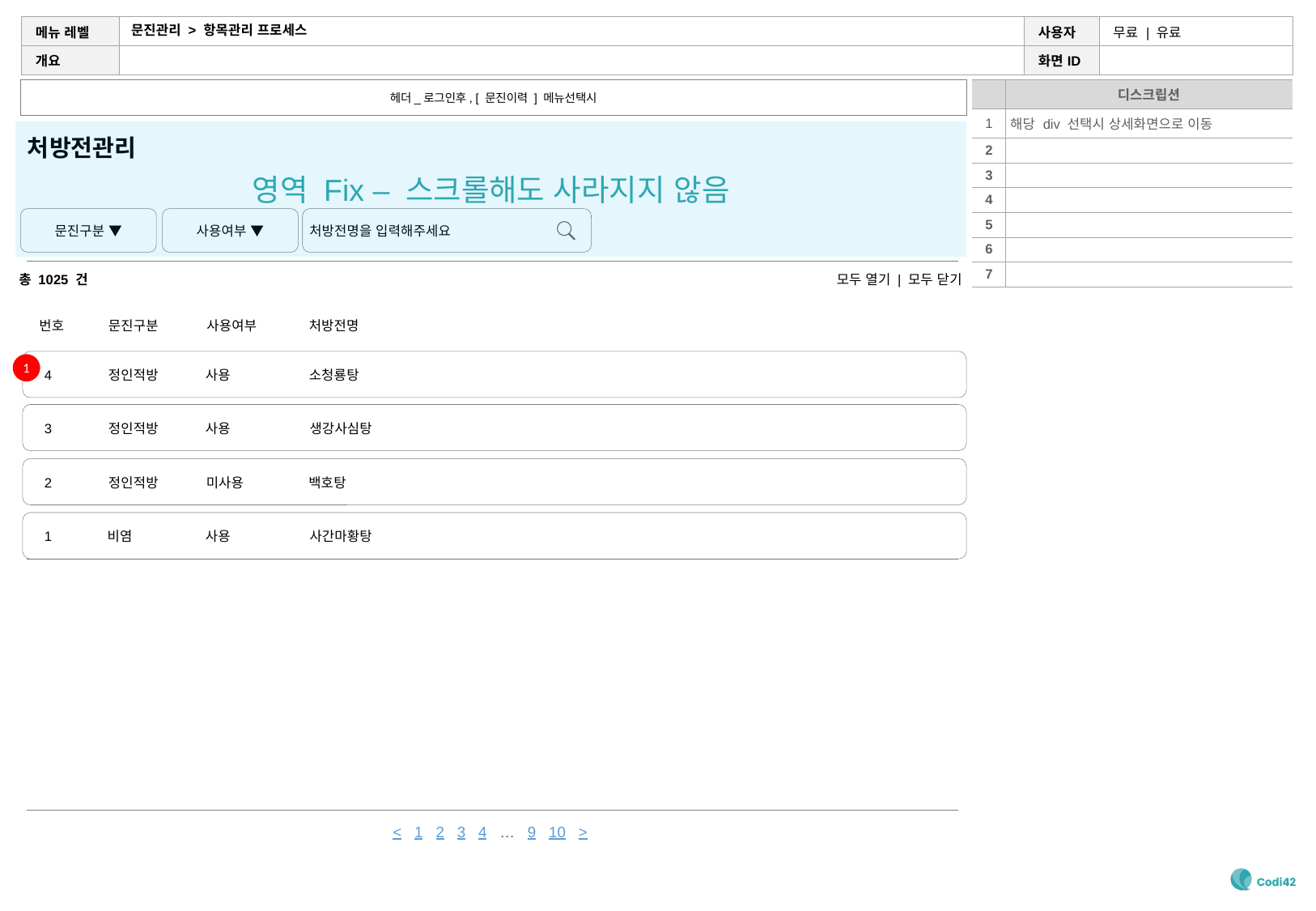

# 문진관리 > 항목관리 프로세스

헤더_로그인후, [ 문진이력 ] 메뉴선택시
|  | 디스크립션 |
| --- | --- |
| 1 | 해당 div 선택시 상세화면으로 이동 |
| 2 |  |
| 3 |  |
| 4 |  |
| 5 |  |
| 6 |  |
| 7 |  |
영역 Fix – 스크롤해도 사라지지 않음
처방전관리
처방전명을 입력해주세요

문진구분 ▼
사용여부 ▼
총 1025 건
모두 열기 | 모두 닫기
번호
문진구분
사용여부
처방전명

1
4
정인적방
사용
소청룡탕

3
정인적방
사용
생강사심탕

2
정인적방
미사용
백호탕

1
비염
사용
사간마황탕
<   1   2   3   4   …   9   10   >